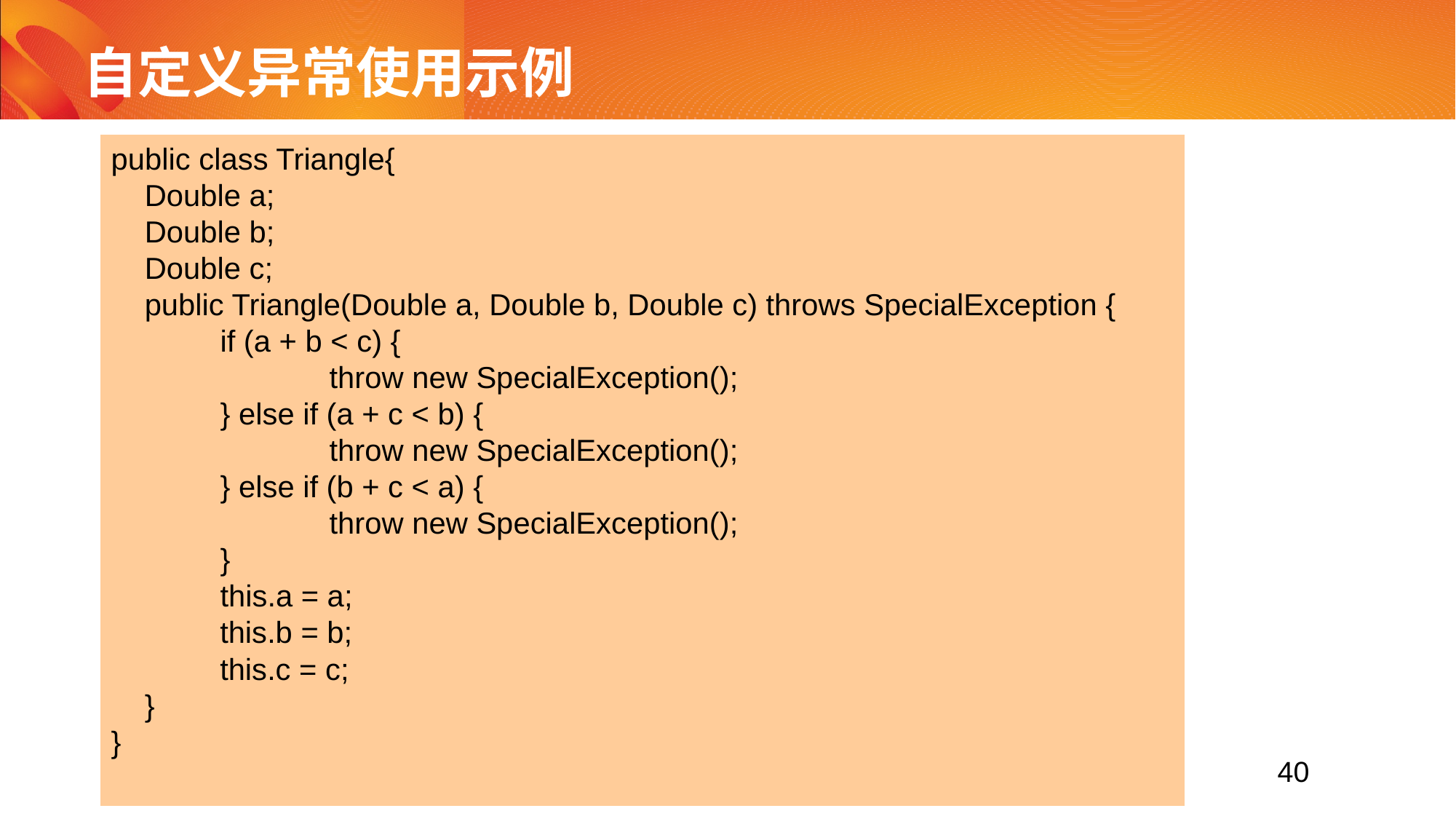

# 自定义异常使用示例
public class Triangle{
    Double a;
    Double b;
    Double c;
    public Triangle(Double a, Double b, Double c) throws SpecialException {
	if (a + b < c) {
		throw new SpecialException();
	} else if (a + c < b) {
		throw new SpecialException();
	} else if (b + c < a) {
		throw new SpecialException();
	}
	this.a = a;
             this.b = b;
             this.c = c;
    }
}